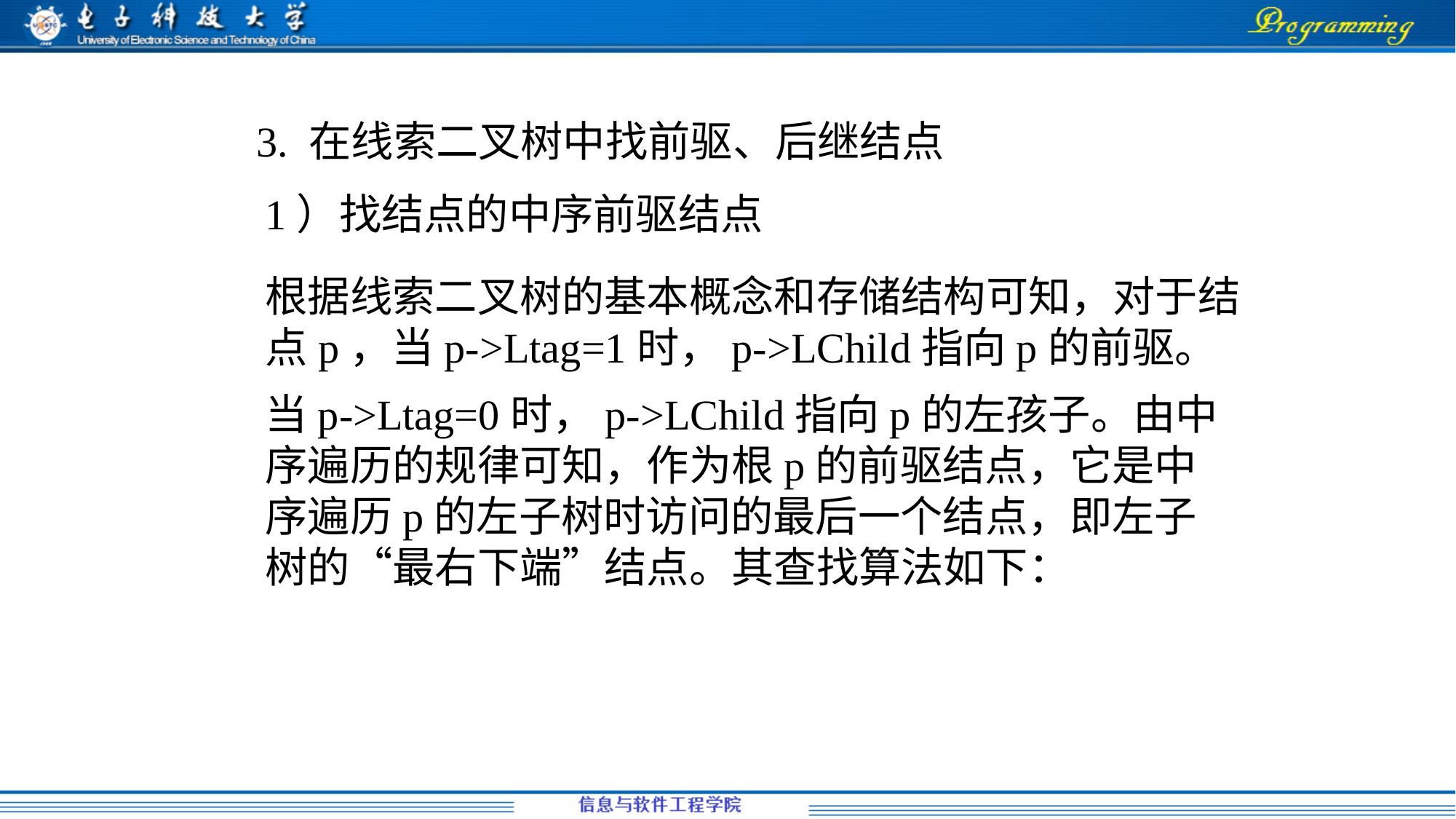

3. 在线索二叉树中找前驱、后继结点
1）找结点的中序前驱结点
根据线索二叉树的基本概念和存储结构可知，对于结点p，当p->Ltag=1时，p->LChild指向p的前驱。
当p->Ltag=0时，p->LChild指向p的左孩子。由中序遍历的规律可知，作为根p的前驱结点，它是中序遍历p的左子树时访问的最后一个结点，即左子树的“最右下端”结点。其查找算法如下：